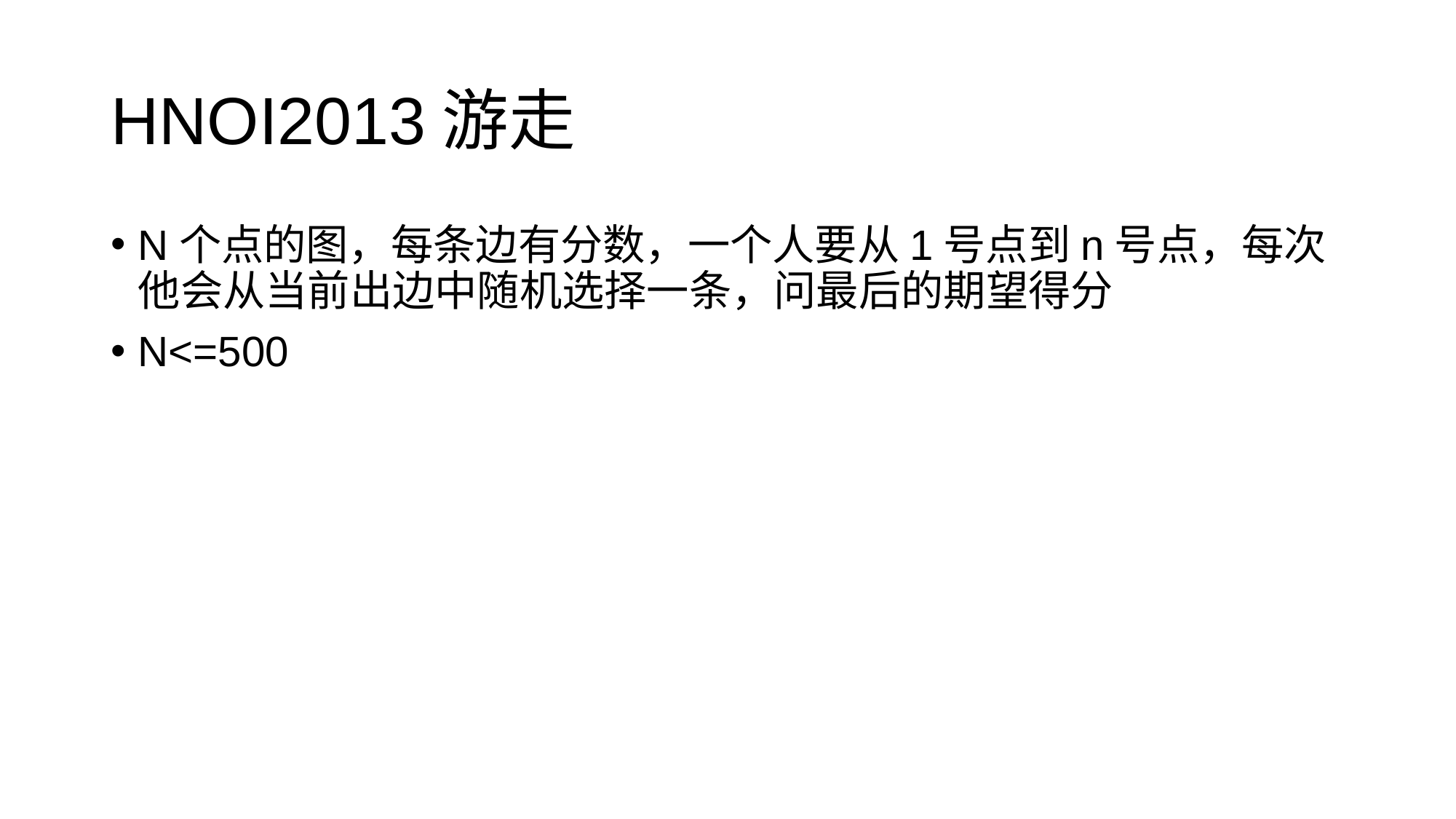

# HNOI2013游走
N个点的图，每条边有分数，一个人要从1号点到n号点，每次他会从当前出边中随机选择一条，问最后的期望得分
N<=500